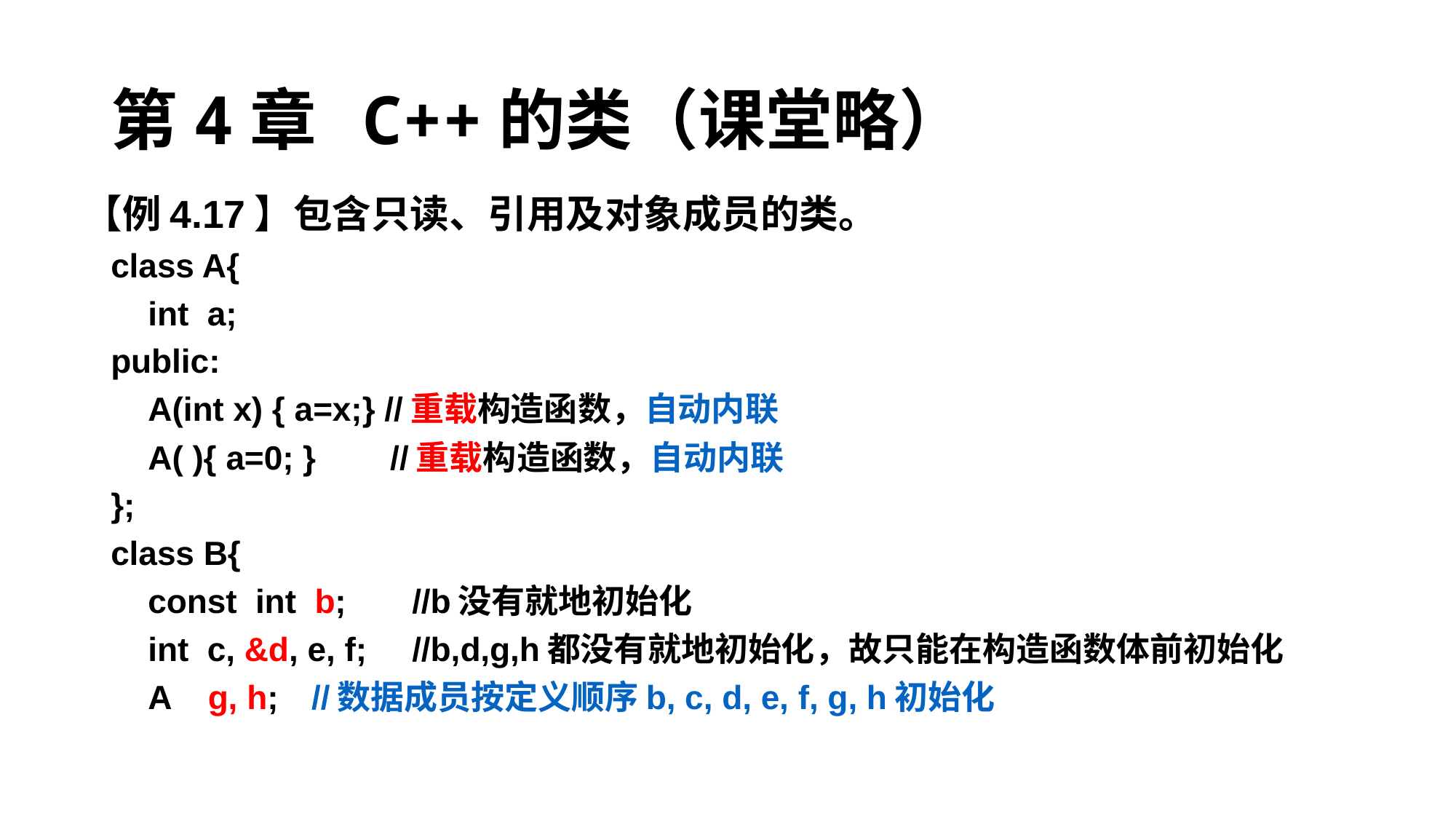

# 第4章  C++的类（课堂略）
【例4.17】包含只读、引用及对象成员的类。
	class A{
	    int  a;
	public:
	    A(int x) { a=x;} //重载构造函数，自动内联
	    A( ){ a=0; }        //重载构造函数，自动内联
	};
	class B{
	    const  int  b; 	//b没有就地初始化
	    int  c, &d, e, f;	//b,d,g,h都没有就地初始化，故只能在构造函数体前初始化
	    A    g, h; 		//数据成员按定义顺序b, c, d, e, f, g, h初始化